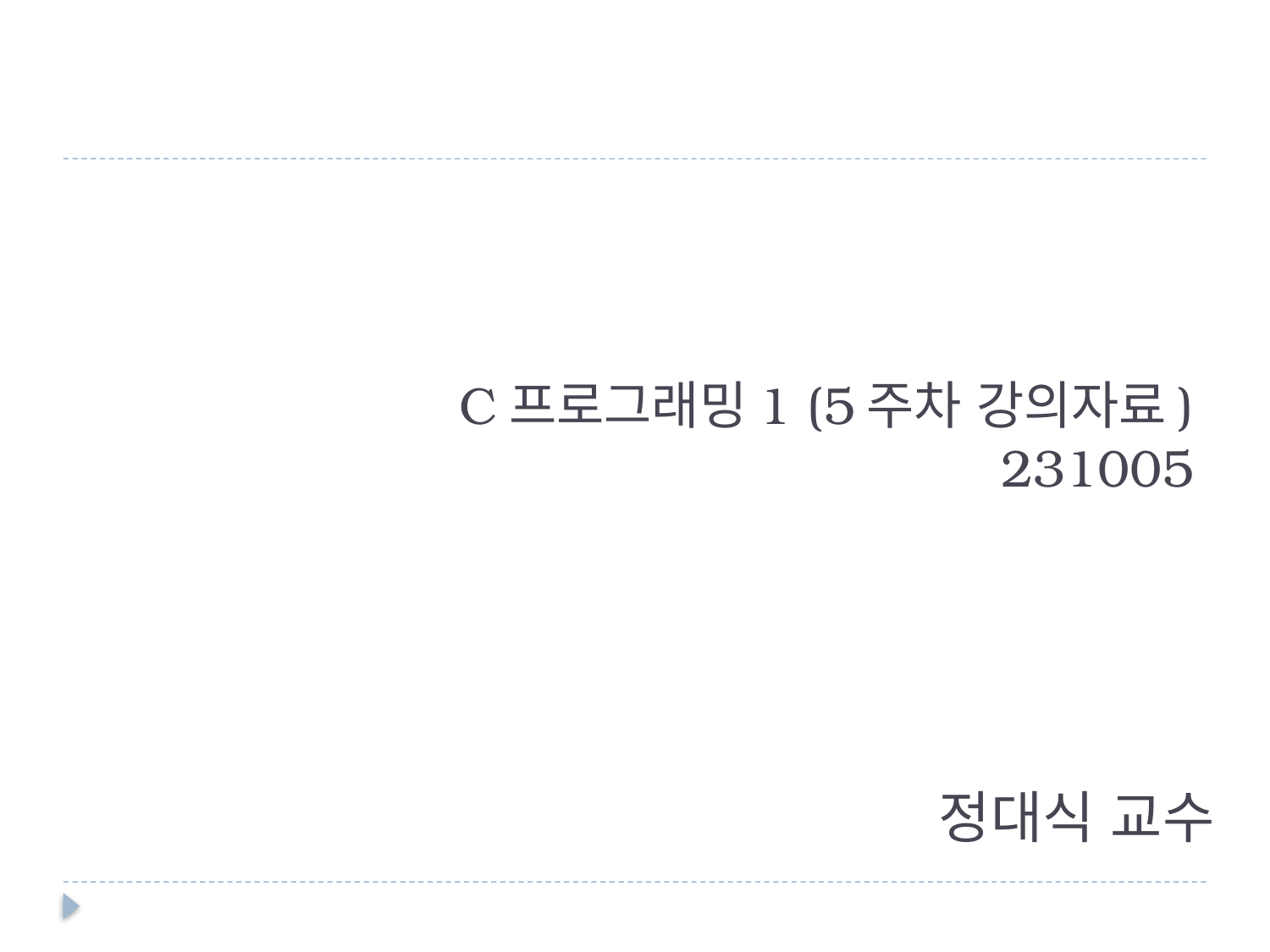

# C프로그래밍1 (5주차 강의자료) 231005
정대식 교수